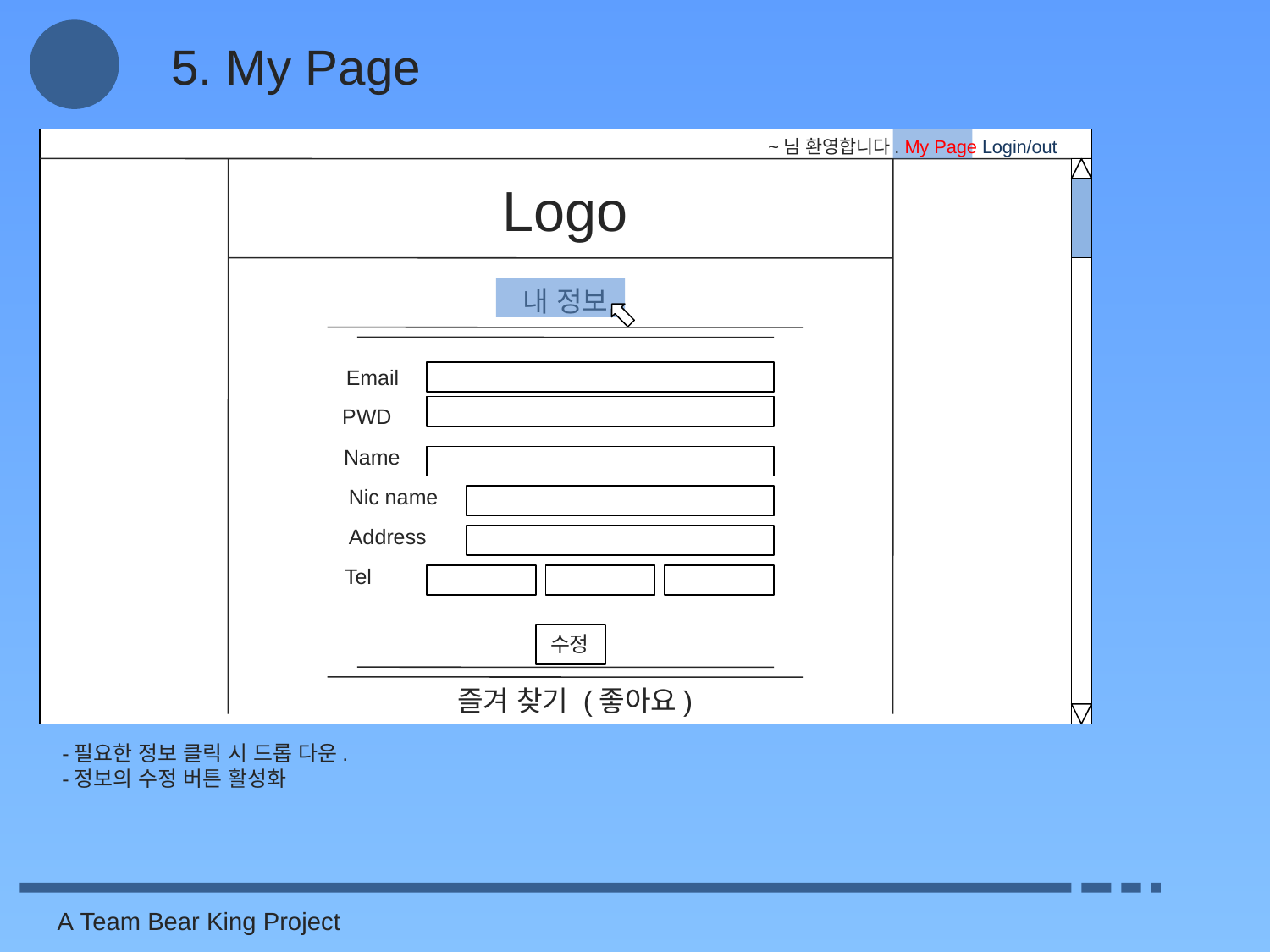

5. My Page

~님 환영합니다. My Page Login/out

Logo

내 정보

Email

PWD

Name

Nic name

Address

Tel

수정
즐겨 찾기 (좋아요)

-필요한 정보 클릭 시 드롭 다운.
-정보의 수정 버튼 활성화

A Team Bear King Project